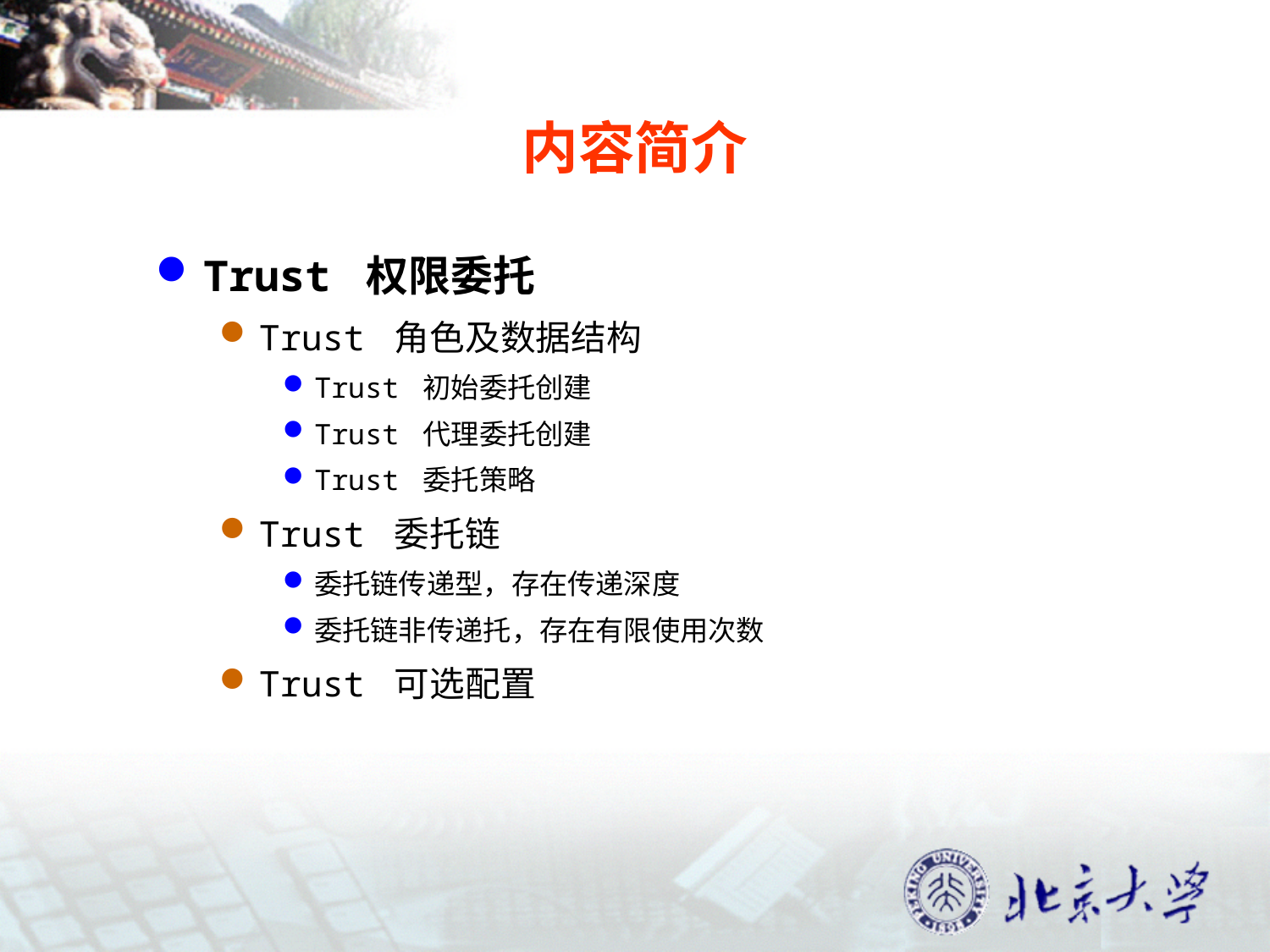

# 内容简介
Trust 权限委托
Trust 角色及数据结构
Trust 初始委托创建
Trust 代理委托创建
Trust 委托策略
Trust 委托链
委托链传递型，存在传递深度
委托链非传递托，存在有限使用次数
Trust 可选配置